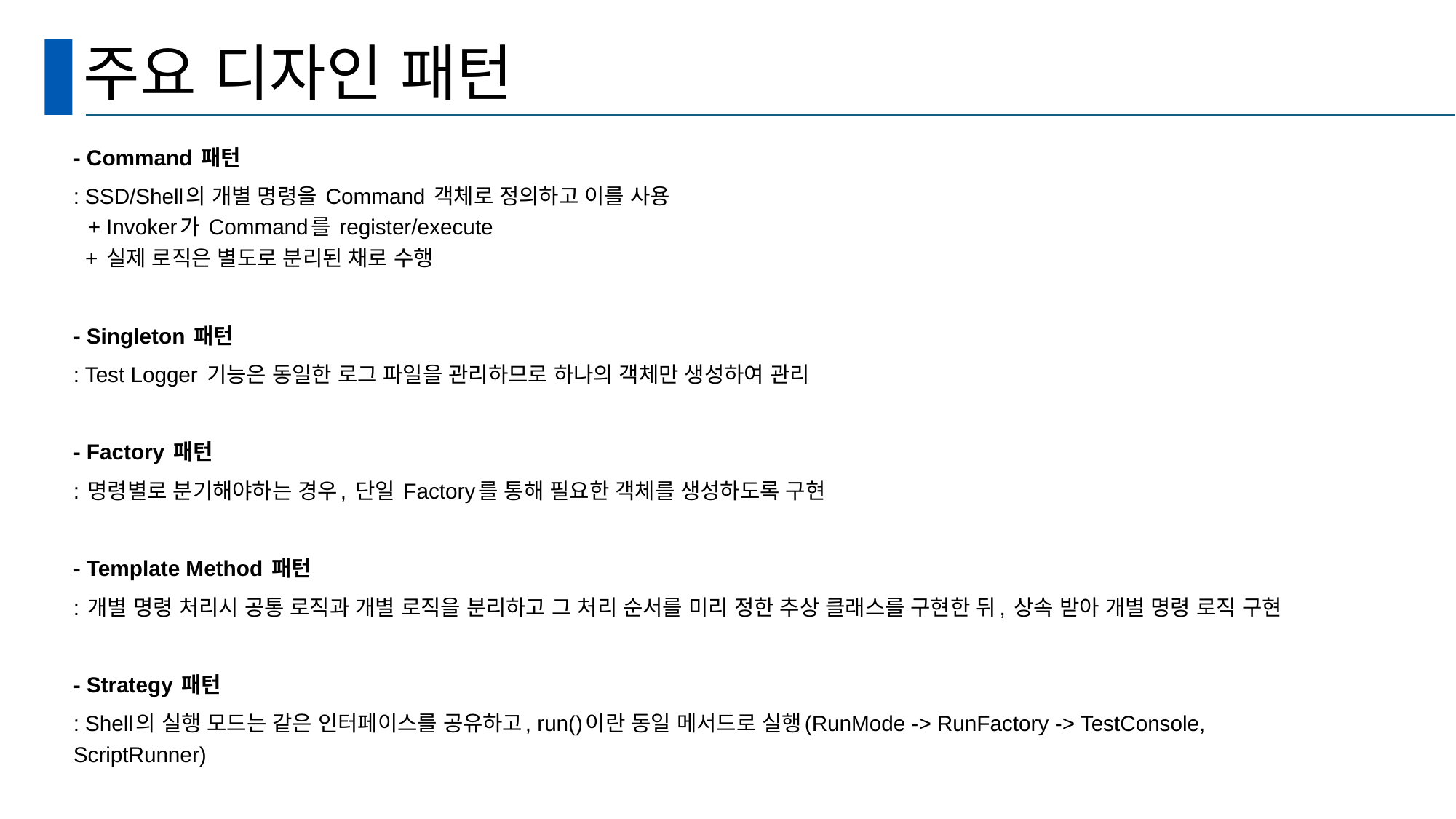

# 주요 디자인 패턴
- Command 패턴
: SSD/Shell의 개별 명령을 Command 객체로 정의하고 이를 사용
  + Invoker가 Command를 register/execute
  + 실제 로직은 별도로 분리된 채로 수행

- Singleton 패턴
: Test Logger 기능은 동일한 로그 파일을 관리하므로 하나의 객체만 생성하여 관리

- Factory 패턴
: 명령별로 분기해야하는 경우, 단일 Factory를 통해 필요한 객체를 생성하도록 구현

- Template Method 패턴
: 개별 명령 처리시 공통 로직과 개별 로직을 분리하고 그 처리 순서를 미리 정한 추상 클래스를 구현한 뒤, 상속 받아 개별 명령 로직 구현

- Strategy 패턴
: Shell의 실행 모드는 같은 인터페이스를 공유하고, run()이란 동일 메서드로 실행(RunMode -> RunFactory -> TestConsole, ScriptRunner)